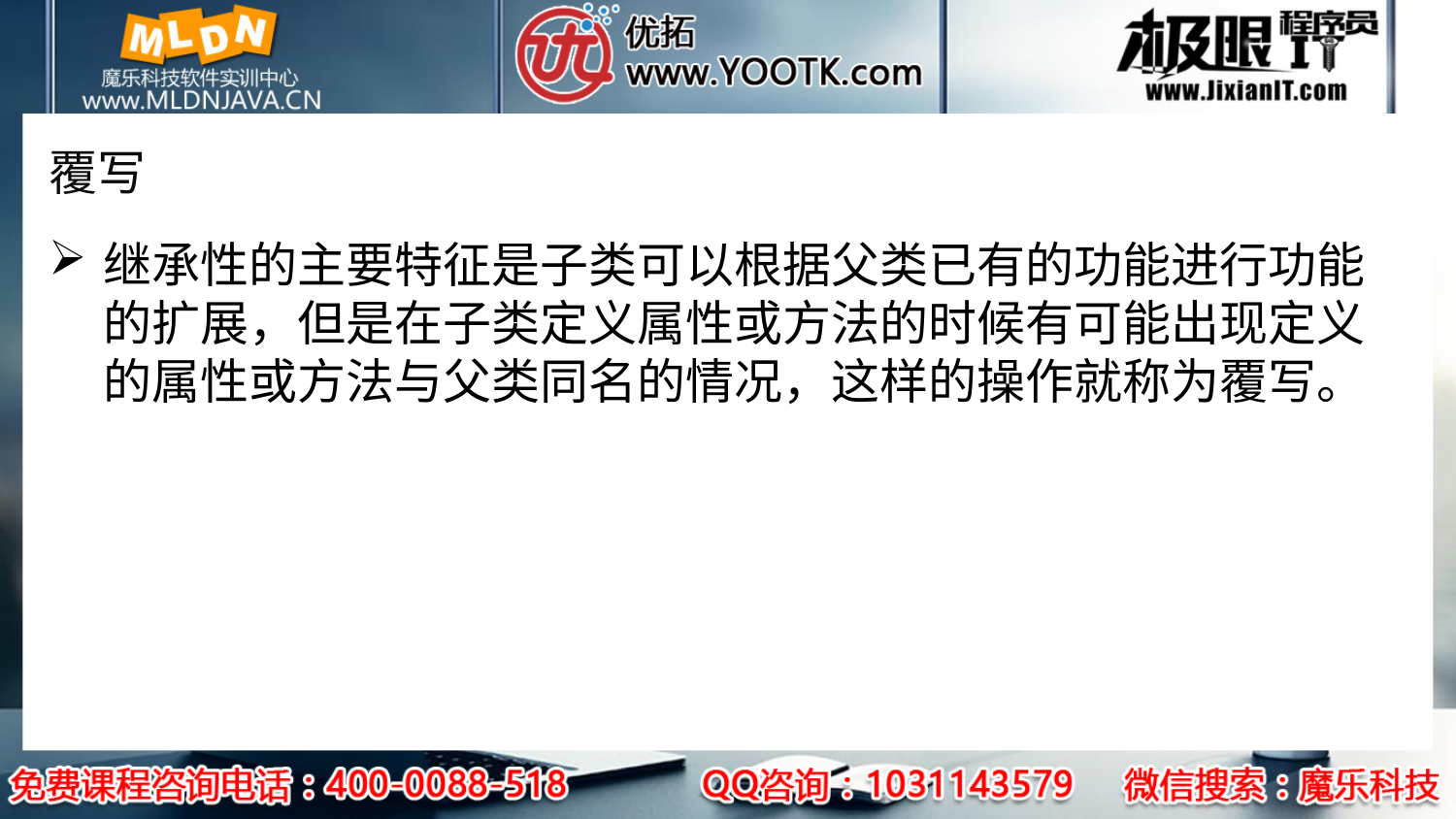

# 覆写
继承性的主要特征是子类可以根据父类已有的功能进行功能的扩展，但是在子类定义属性或方法的时候有可能出现定义的属性或方法与父类同名的情况，这样的操作就称为覆写。